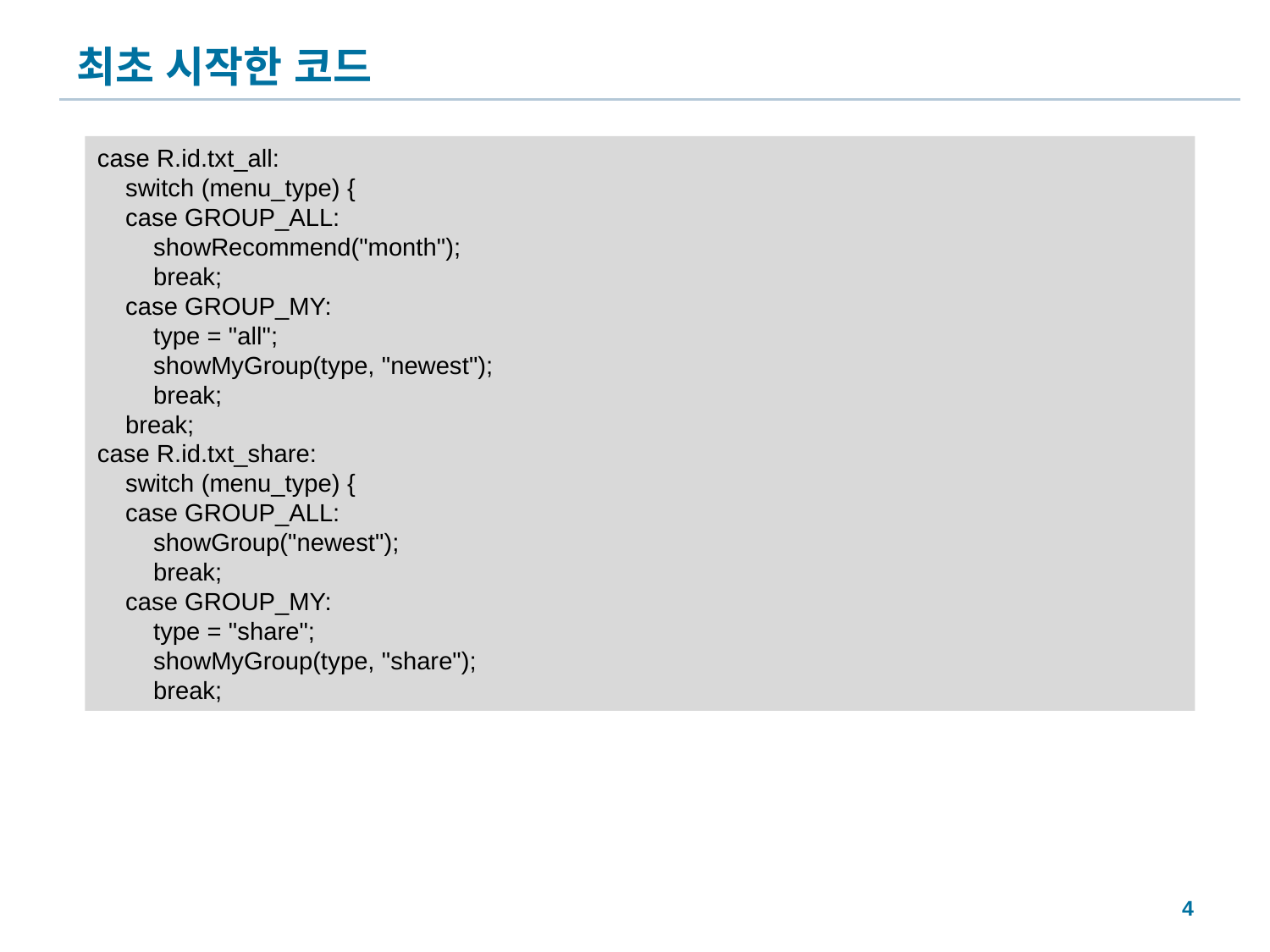

# 최초 시작한 코드
case R.id.txt_all:
    switch (menu_type) {
    case GROUP_ALL:
        showRecommend("month");
        break;
    case GROUP_MY:
        type = "all";
        showMyGroup(type, "newest");
        break;
    break;
case R.id.txt_share:
    switch (menu_type) {
    case GROUP_ALL:
        showGroup("newest");
        break;
    case GROUP_MY:
        type = "share";
        showMyGroup(type, "share");
        break;
4